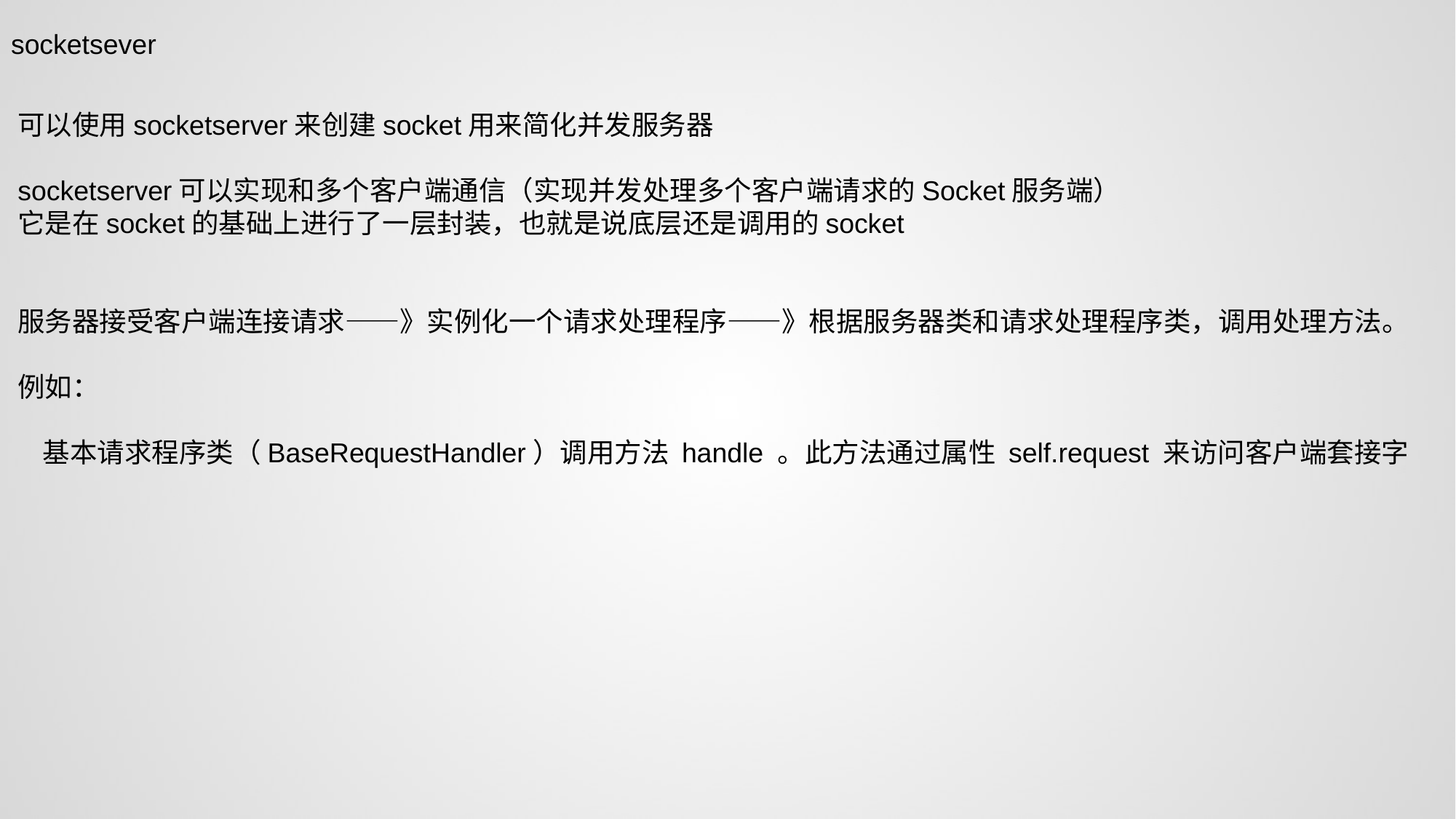

socketsever
可以使用socketserver来创建socket用来简化并发服务器

socketserver可以实现和多个客户端通信（实现并发处理多个客户端请求的Socket服务端）
它是在socket的基础上进行了一层封装，也就是说底层还是调用的socket

服务器接受客户端连接请求——》实例化一个请求处理程序——》根据服务器类和请求处理程序类，调用处理方法。

例如：

   基本请求程序类（BaseRequestHandler）调用方法 handle 。此方法通过属性 self.request 来访问客户端套接字